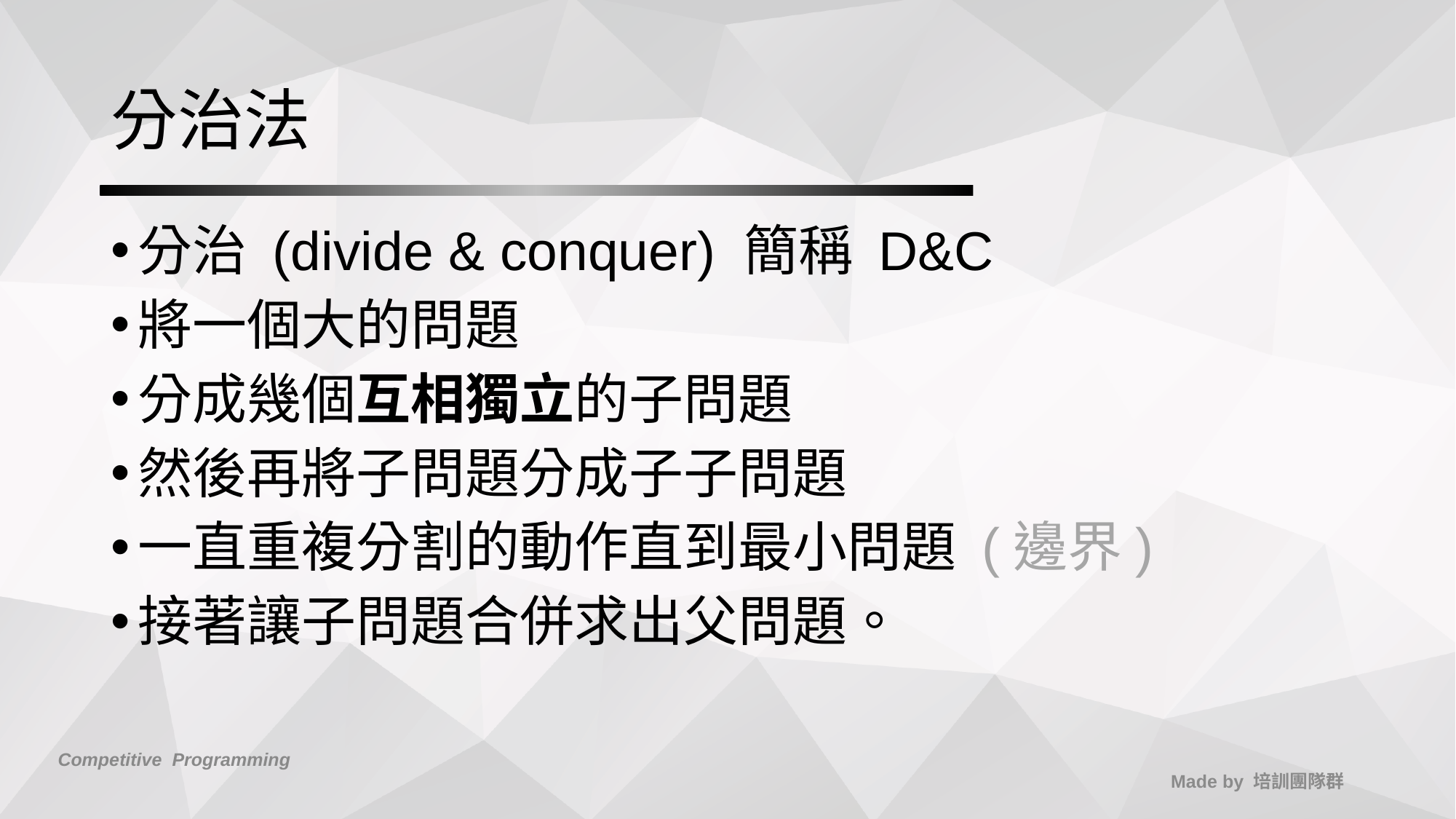

# 分治法
分治 (divide & conquer) 簡稱 D&C
將一個大的問題
分成幾個互相獨立的子問題
然後再將子問題分成子子問題
一直重複分割的動作直到最小問題 (邊界)
接著讓子問題合併求出父問題。